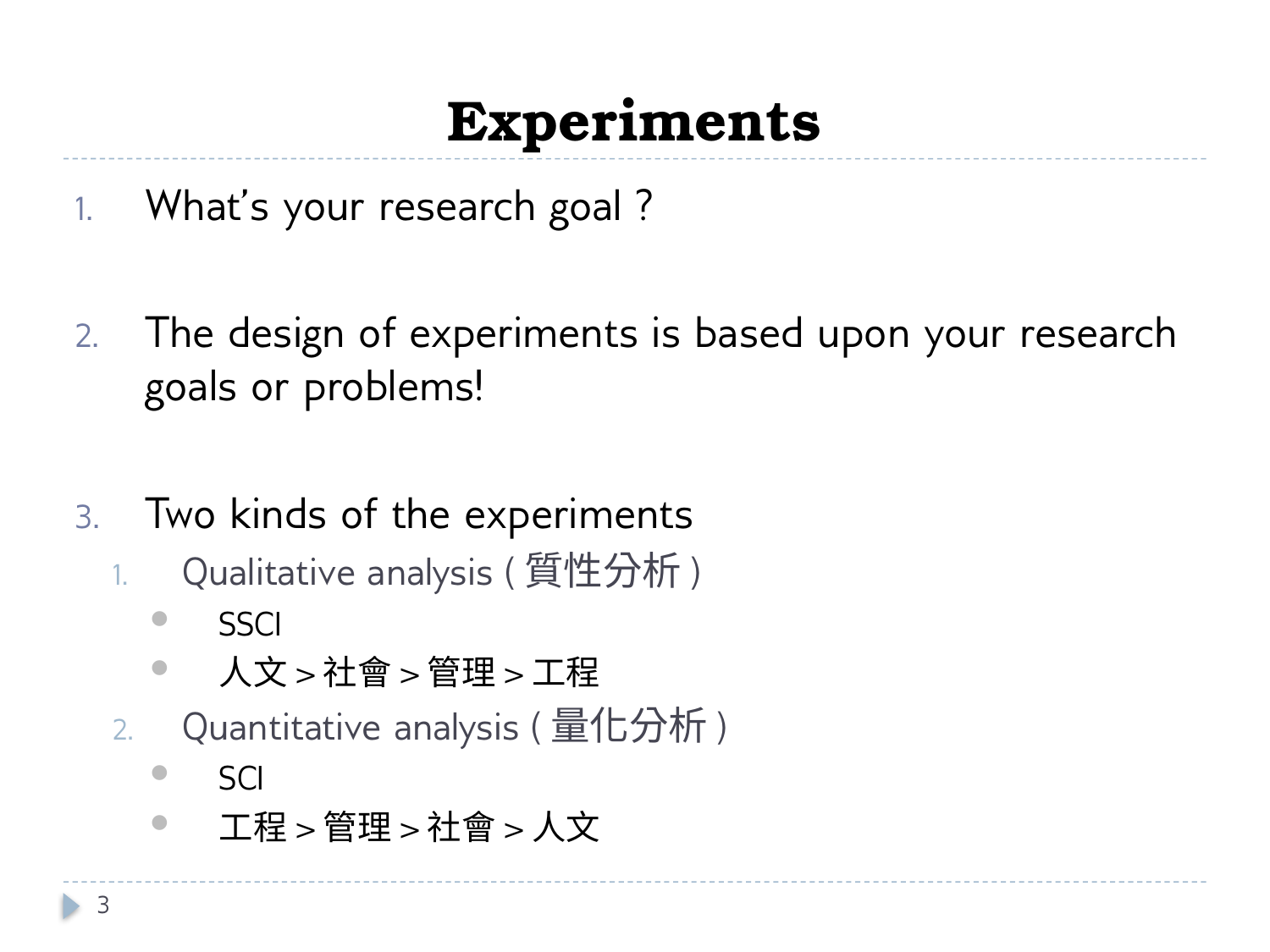

# Experiments
What’s your research goal ?

The design of experiments is based upon your research goals or problems!

Two kinds of the experiments
Qualitative analysis (質性分析)
SSCI
人文>社會>管理>工程
Quantitative analysis (量化分析)
SCI
工程>管理>社會>人文

3